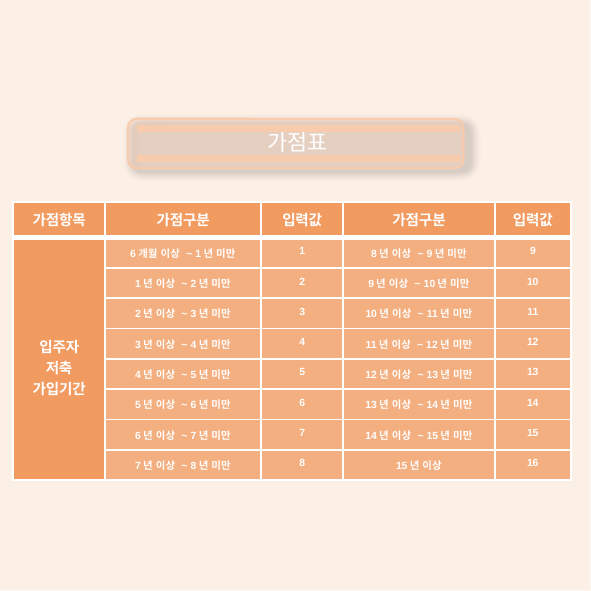

가점표

| 가점항목 | 가점구분 | 입력값 | 가점구분 | 입력값 |
| --- | --- | --- | --- | --- |
| 입주자 저축 가입기간 | 6개월 이상 ~ 1년 미만 | 1 | 8년 이상 ~ 9년 미만 | 9 |
|  | 1년 이상 ~ 2년 미만 | 2 | 9년 이상 ~ 10년 미만 | 10 |
|  | 2년 이상 ~ 3년 미만 | 3 | 10년 이상 ~ 11년 미만 | 11 |
|  | 3년 이상 ~ 4년 미만 | 4 | 11년 이상 ~ 12년 미만 | 12 |
|  | 4년 이상 ~ 5년 미만 | 5 | 12년 이상 ~ 13년 미만 | 13 |
|  | 5년 이상 ~ 6년 미만 | 6 | 13년 이상 ~ 14년 미만 | 14 |
|  | 6년 이상 ~ 7년 미만 | 7 | 14년 이상 ~ 15년 미만 | 15 |
|  | 7년 이상 ~ 8년 미만 | 8 | 15년 이상 | 16 |